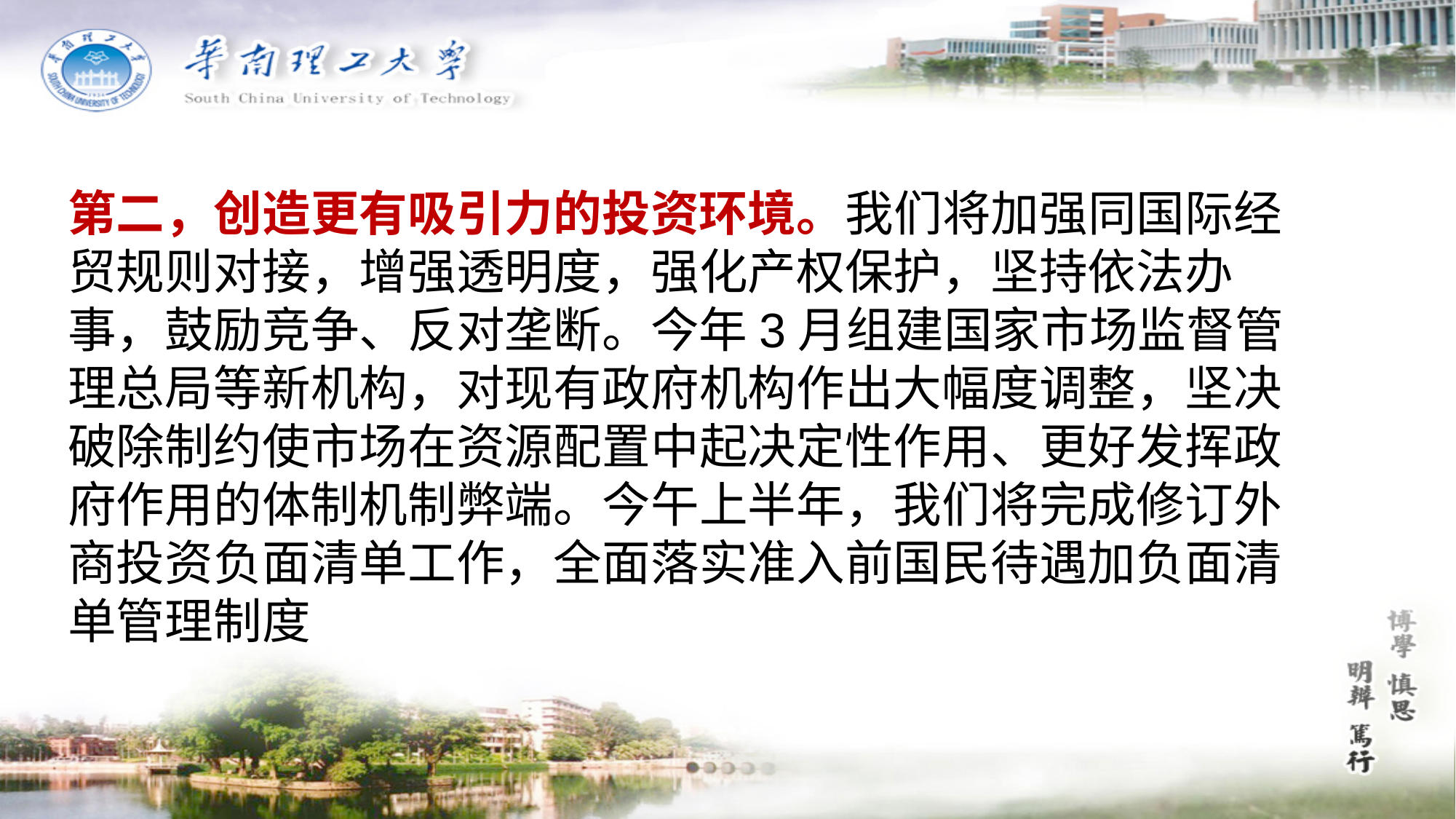

第二，创造更有吸引力的投资环境。我们将加强同国际经贸规则对接，增强透明度，强化产权保护，坚持依法办事，鼓励竞争、反对垄断。今年3月组建国家市场监督管理总局等新机构，对现有政府机构作出大幅度调整，坚决破除制约使市场在资源配置中起决定性作用、更好发挥政府作用的体制机制弊端。今午上半年，我们将完成修订外商投资负面清单工作，全面落实准入前国民待遇加负面清单管理制度